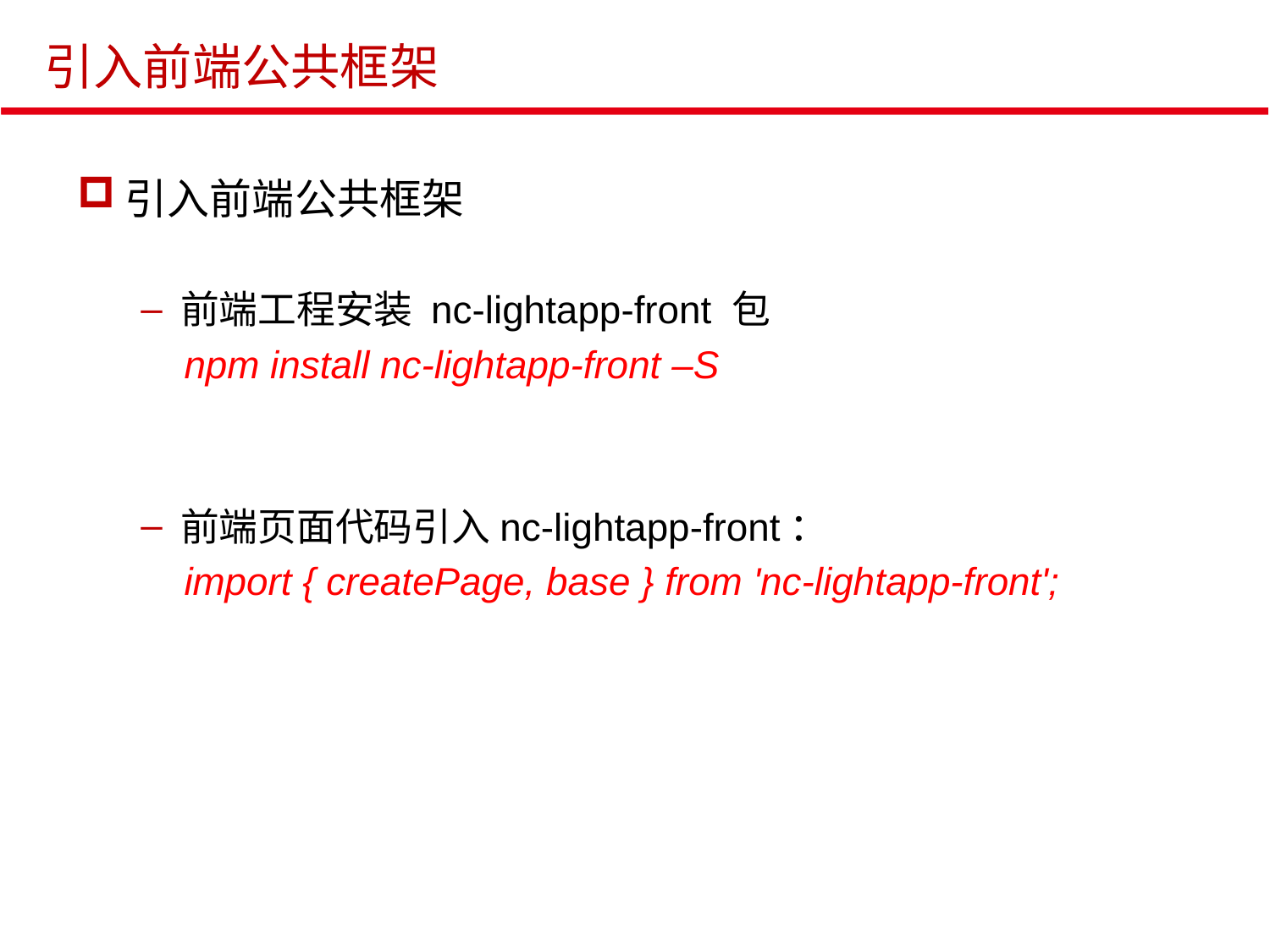

# 引入前端公共框架
引入前端公共框架

前端工程安装 nc-lightapp-front 包
    npm install nc-lightapp-front –S

前端页面代码引入nc-lightapp-front：
    import { createPage, base } from 'nc-lightapp-front';